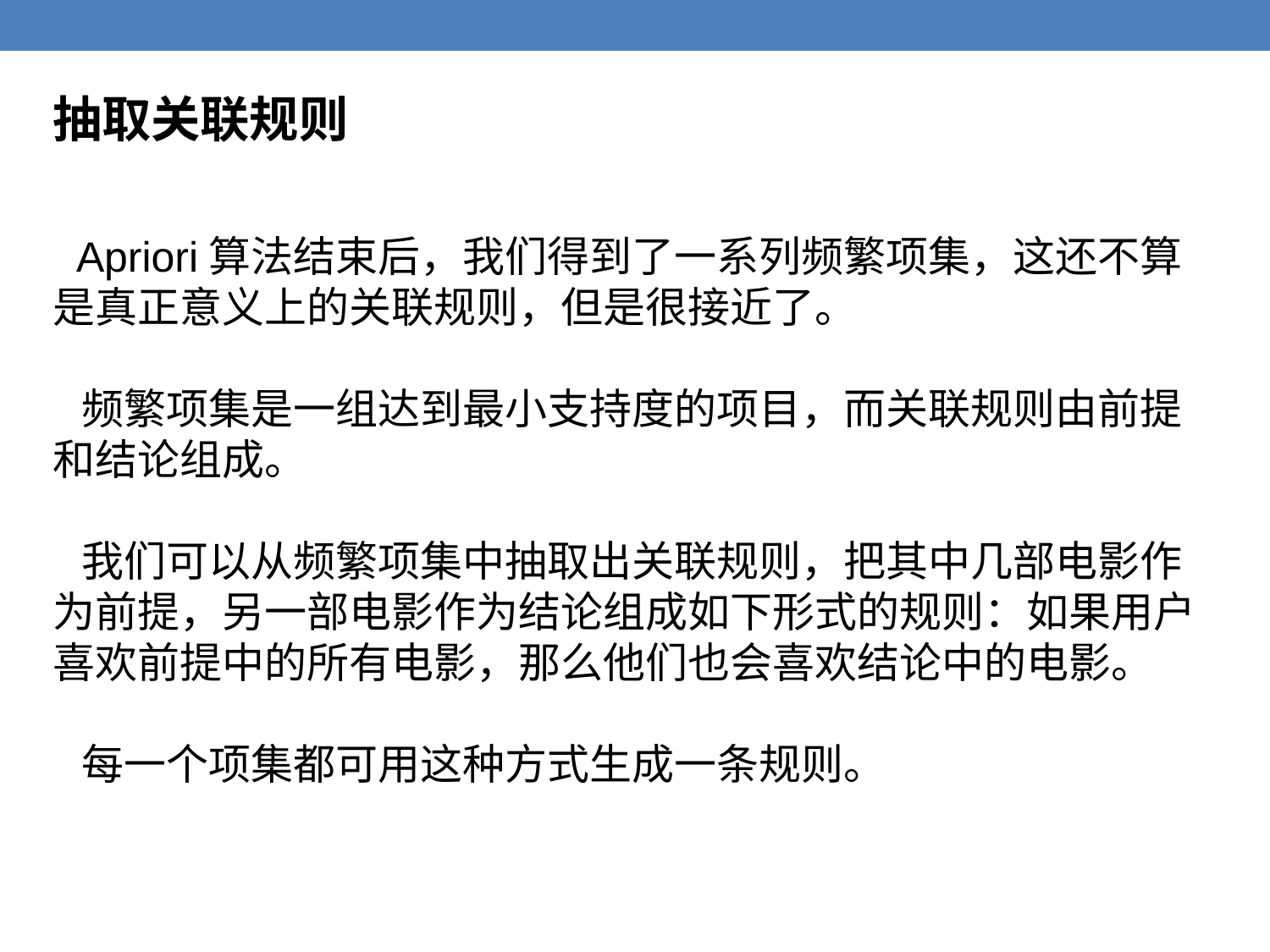

抽取关联规则
  Apriori算法结束后，我们得到了一系列频繁项集，这还不算是真正意义上的关联规则，但是很接近了。

  频繁项集是一组达到最小支持度的项目，而关联规则由前提和结论组成。

  我们可以从频繁项集中抽取出关联规则，把其中几部电影作为前提，另一部电影作为结论组成如下形式的规则：如果用户喜欢前提中的所有电影，那么他们也会喜欢结论中的电影。

  每一个项集都可用这种方式生成一条规则。